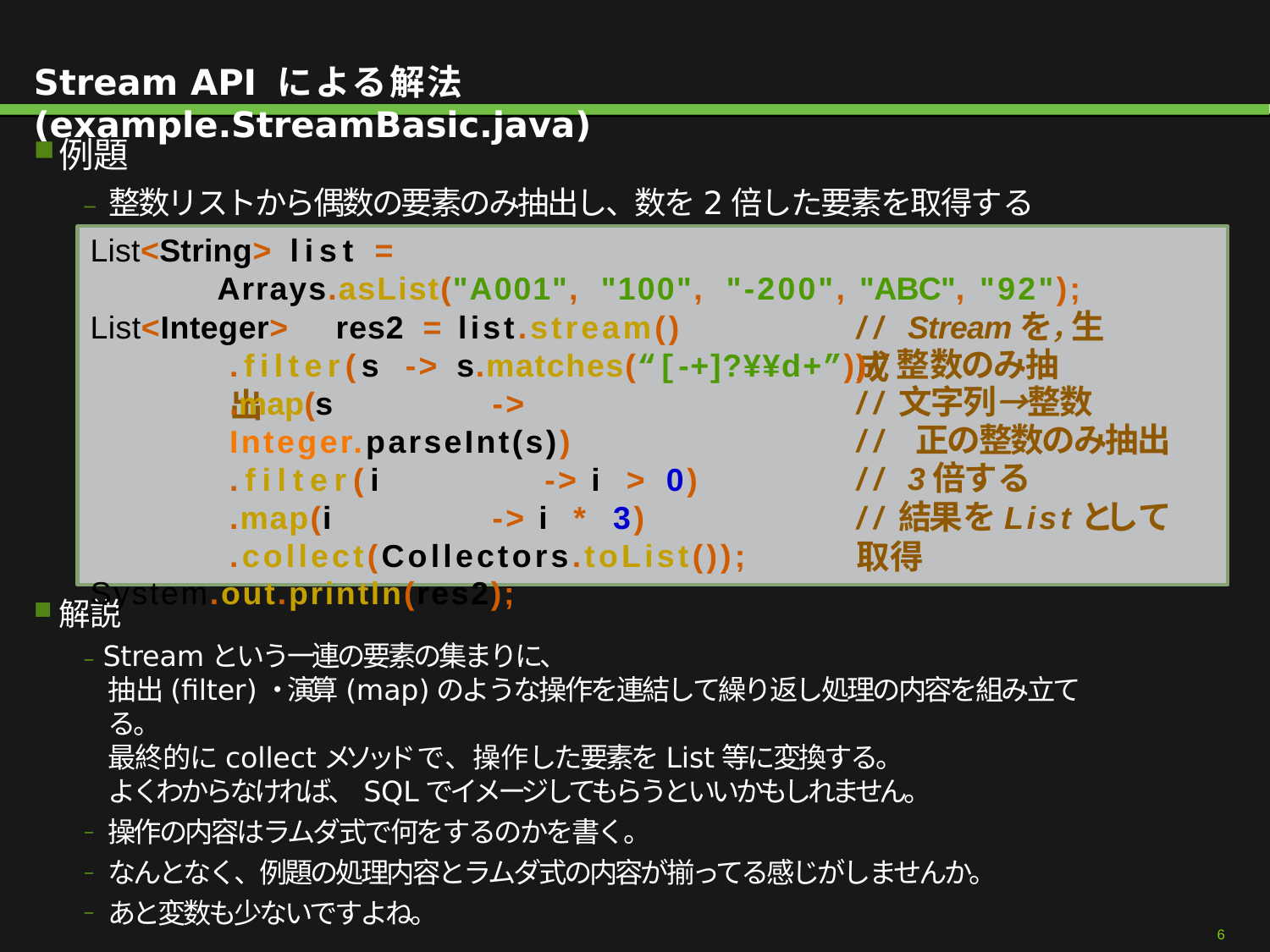

# Stream API による解法(example.StreamBasic.java)

例題
– 整数リストから偶数の要素のみ抽出し、数を2倍した要素を取得する
List<String>  list =
Arrays.asList("A001",  "100",  "-200", "ABC", "92");
る。

// Streamを‚生成
List<Integer>	res2	=  list.stream()
.filter(s	-> s.matches(“[-+]?¥¥d+”))//整数のみ抽出
//文字列→整数
// 正の整数のみ抽出
// 3倍する
//結果をListとして取得
.map(s	-> Integer.parseInt(s))
.filter(i	-> i >  0)
.map(i	-> i * 3)
.collect(Collectors.toList());
System.out.println(res2);
解説
– Streamという一連の要素の集まりに、
抽出(filter)・演算(map)のような操作を連結して繰り返し処理の内容を組み立てる。
最終的にcollectメソッドで、操作した要素をList等に変換する。
よくわからなければ、SQLでイメージしてもらうといいかもしれません。
操作の内容はラムダ式で何をするのかを書く。
なんとなく、例題の処理内容とラムダ式の内容が揃ってる感じがしませんか。
あと変数も少ないですよね。
6